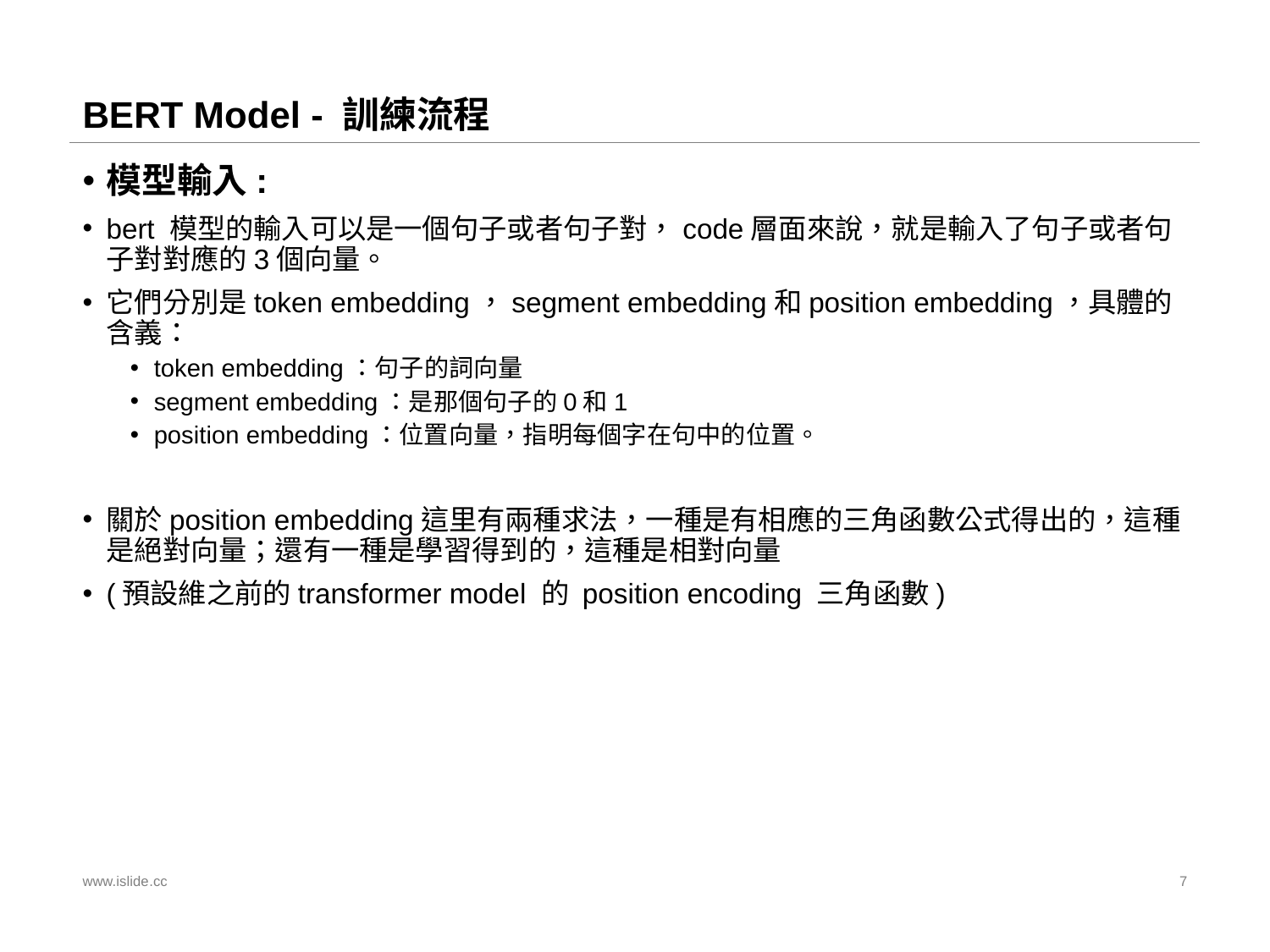

# BERT Model - 訓練流程
模型輸入:
bert 模型的輸入可以是一個句子或者句子對，code層面來說，就是輸入了句子或者句子對對應的3個向量。
它們分別是token embedding，segment embedding和position embedding，具體的含義：
token embedding：句子的詞向量
segment embedding：是那個句子的0和1
position embedding：位置向量，指明每個字在句中的位置。

關於position embedding這里有兩種求法，一種是有相應的三角函數公式得出的，這種是絕對向量；還有一種是學習得到的，這種是相對向量
(預設維之前的transformer model 的 position encoding 三角函數)

www.islide .cc
7